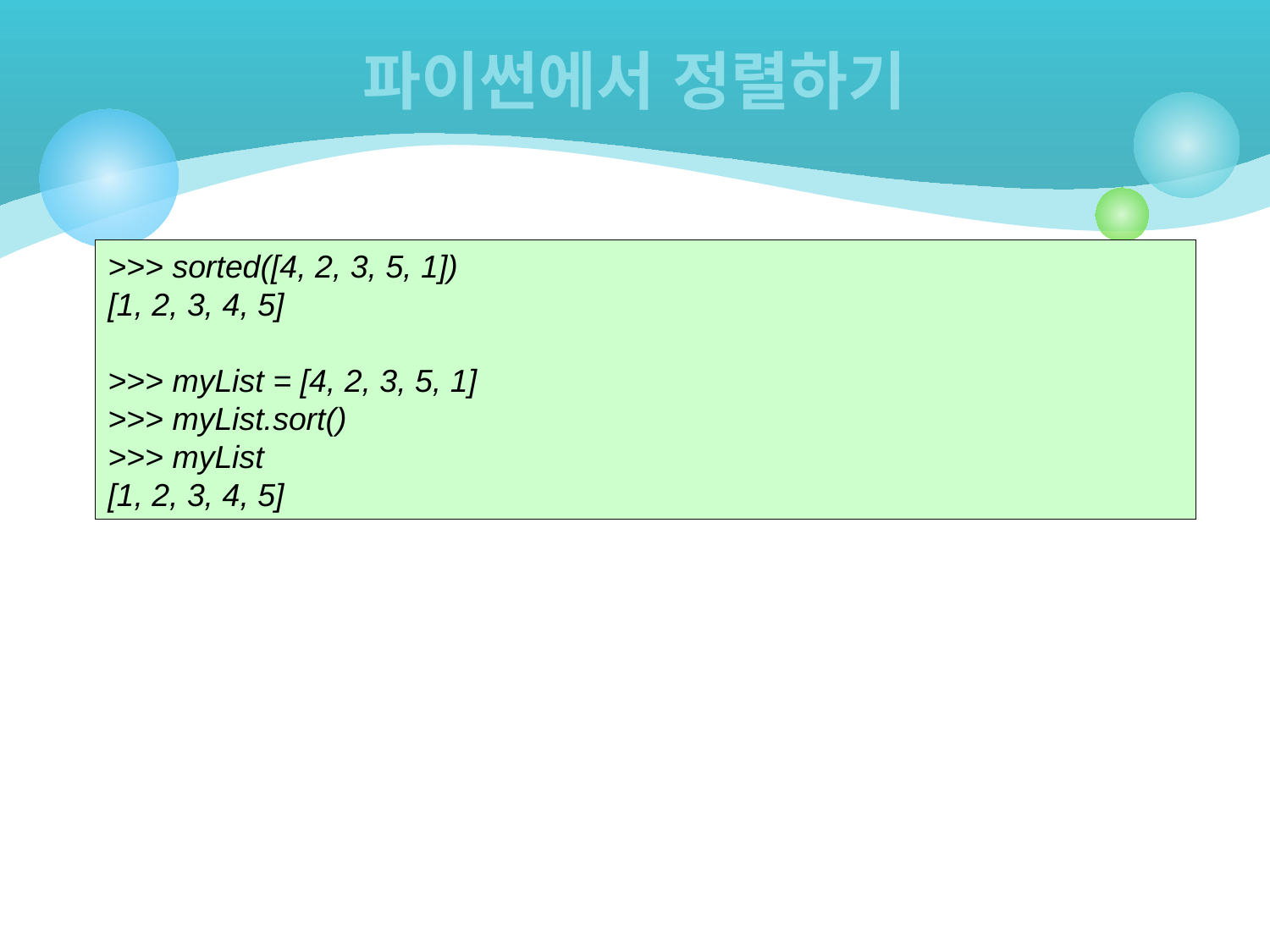

# 파이썬에서 정렬하기
>>> sorted([4, 2, 3, 5, 1])
[1, 2, 3, 4, 5]

>>> myList = [4, 2, 3, 5, 1]
>>> myList.sort()
>>> myList
[1, 2, 3, 4, 5]